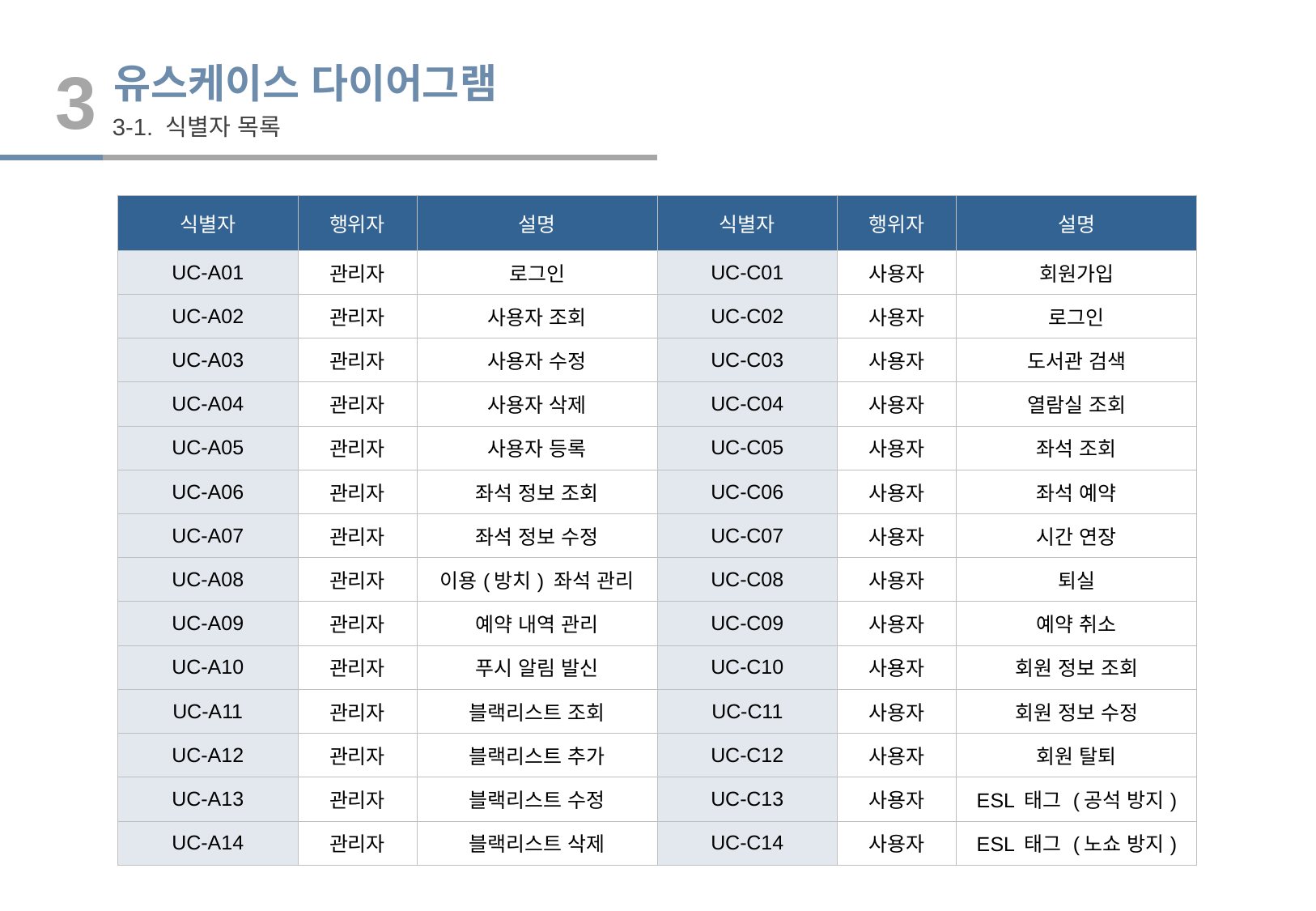

3
유스케이스 다이어그램
3-1. 식별자 목록
| 식별자 | 행위자 | 설명 | 식별자 | 행위자 | 설명 |
| --- | --- | --- | --- | --- | --- |
| UC-A01 | 관리자 | 로그인 | UC-C01 | 사용자 | 회원가입 |
| UC-A02 | 관리자 | 사용자 조회 | UC-C02 | 사용자 | 로그인 |
| UC-A03 | 관리자 | 사용자 수정 | UC-C03 | 사용자 | 도서관 검색 |
| UC-A04 | 관리자 | 사용자 삭제 | UC-C04 | 사용자 | 열람실 조회 |
| UC-A05 | 관리자 | 사용자 등록 | UC-C05 | 사용자 | 좌석 조회 |
| UC-A06 | 관리자 | 좌석 정보 조회 | UC-C06 | 사용자 | 좌석 예약 |
| UC-A07 | 관리자 | 좌석 정보 수정 | UC-C07 | 사용자 | 시간 연장 |
| UC-A08 | 관리자 | 이용(방치) 좌석 관리 | UC-C08 | 사용자 | 퇴실 |
| UC-A09 | 관리자 | 예약 내역 관리 | UC-C09 | 사용자 | 예약 취소 |
| UC-A10 | 관리자 | 푸시 알림 발신 | UC-C10 | 사용자 | 회원 정보 조회 |
| UC-A11 | 관리자 | 블랙리스트 조회 | UC-C11 | 사용자 | 회원 정보 수정 |
| UC-A12 | 관리자 | 블랙리스트 추가 | UC-C12 | 사용자 | 회원 탈퇴 |
| UC-A13 | 관리자 | 블랙리스트 수정 | UC-C13 | 사용자 | ESL 태그 (공석 방지) |
| UC-A14 | 관리자 | 블랙리스트 삭제 | UC-C14 | 사용자 | ESL 태그 (노쇼 방지) |